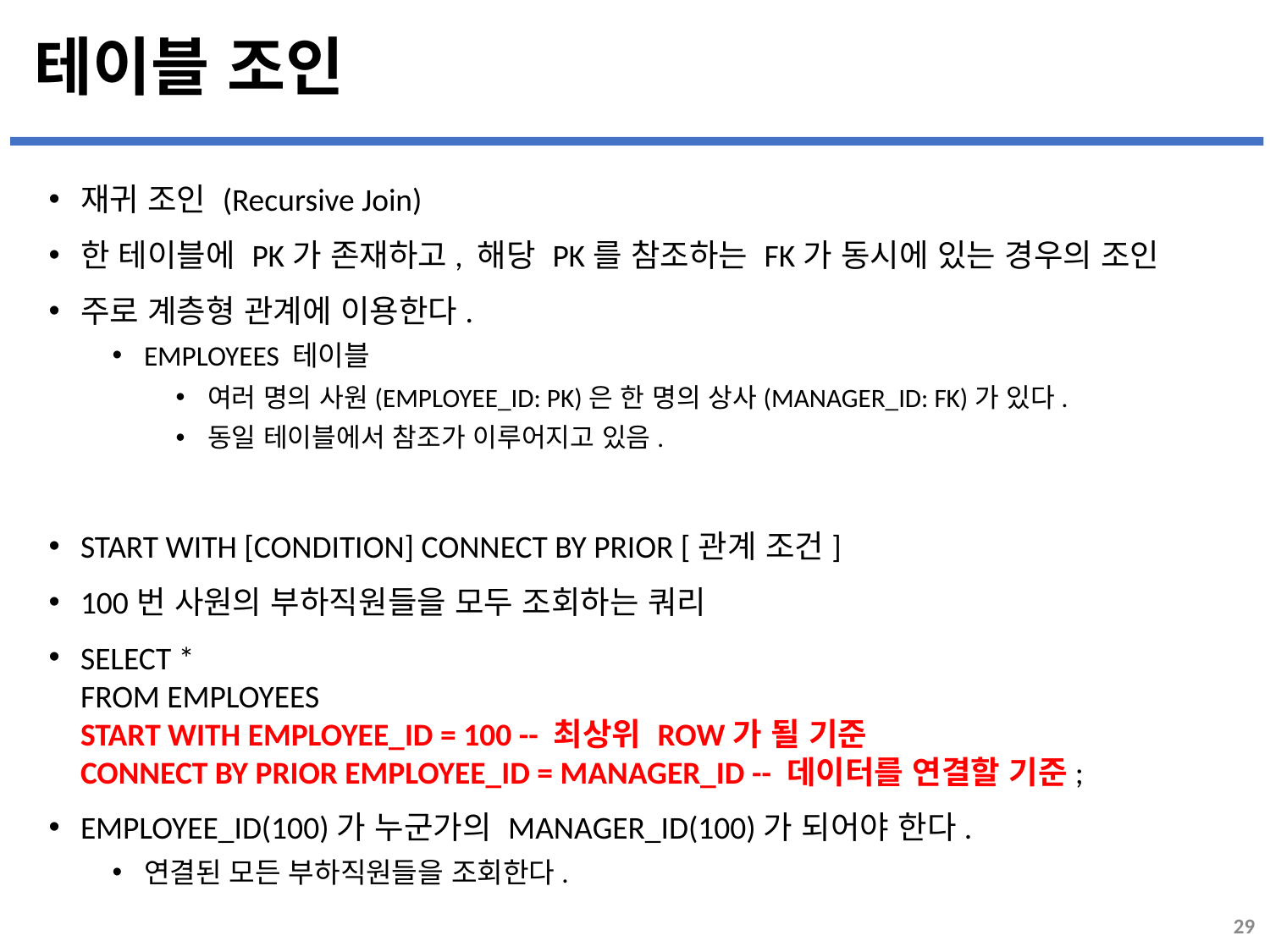

# 테이블 조인
재귀 조인 (Recursive Join)
한 테이블에 PK가 존재하고, 해당 PK를 참조하는 FK가 동시에 있는 경우의 조인
주로 계층형 관계에 이용한다.
EMPLOYEES 테이블
여러 명의 사원(EMPLOYEE_ID: PK)은 한 명의 상사(MANAGER_ID: FK)가 있다.
동일 테이블에서 참조가 이루어지고 있음.

START WITH [CONDITION] CONNECT BY PRIOR [관계 조건]
100번 사원의 부하직원들을 모두 조회하는 쿼리
SELECT *
FROM EMPLOYEES
START WITH EMPLOYEE_ID = 100 -- 최상위 ROW가 될 기준
CONNECT BY PRIOR EMPLOYEE_ID = MANAGER_ID -- 데이터를 연결할 기준;
EMPLOYEE_ID(100)가 누군가의 MANAGER_ID(100)가 되어야 한다.
연결된 모든 부하직원들을 조회한다.
29